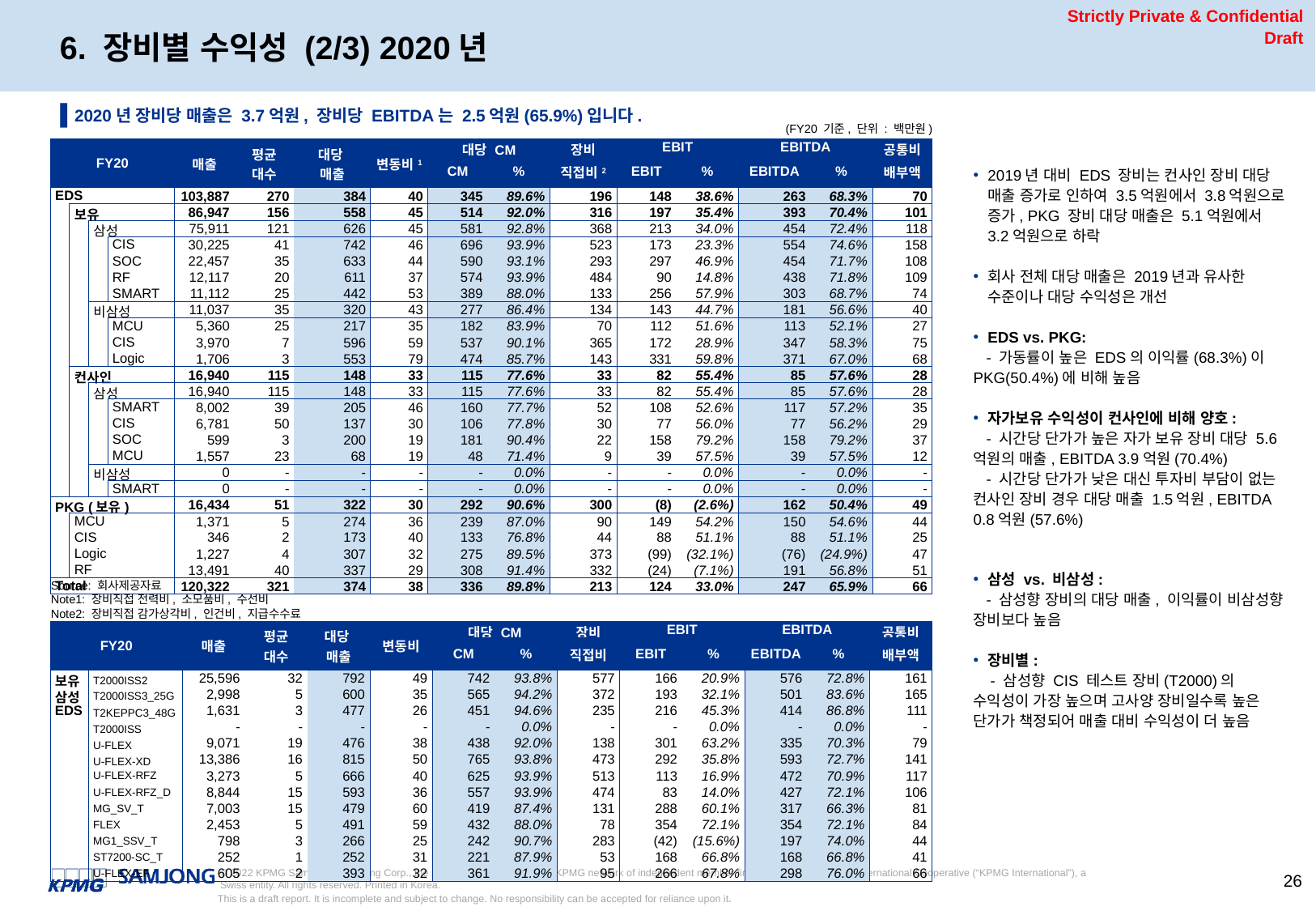

# 6. 장비별 수익성 (2/3) 2020년
▌2020년 장비당 매출은 3.7억원, 장비당 EBITDA는 2.5억원(65.9%)입니다.

(FY20 기준, 단위 : 백만원)
| FY20 |  |  |  | 매출 | 평균 대수 | 대당 매출 | 변동비1 | 대당 CM |  | 장비 | EBIT |  | EBITDA |  | 공통비 |
| --- | --- | --- | --- | --- | --- | --- | --- | --- | --- | --- | --- | --- | --- | --- | --- |
|  |  |  |  | 매출 | 대수 | 대당 매출 |  | CM | % | 직접비2 | EBIT | % | EBITDA | % | 배부액 |
| EDS |  |  |  | 103,887 | 270 | 384 | 40 | 345 | 89.6% | 196 | 148 | 38.6% | 263 | 68.3% | 70 |
|  | 보유 |  |  | 86,947 | 156 | 558 | 45 | 514 | 92.0% | 316 | 197 | 35.4% | 393 | 70.4% | 101 |
|  |  | 삼성 |  | 75,911 | 121 | 626 | 45 | 581 | 92.8% | 368 | 213 | 34.0% | 454 | 72.4% | 118 |
|  |  |  | CIS | 30,225 | 41 | 742 | 46 | 696 | 93.9% | 523 | 173 | 23.3% | 554 | 74.6% | 158 |
|  |  |  | SOC | 22,457 | 35 | 633 | 44 | 590 | 93.1% | 293 | 297 | 46.9% | 454 | 71.7% | 108 |
|  |  |  | RF | 12,117 | 20 | 611 | 37 | 574 | 93.9% | 484 | 90 | 14.8% | 438 | 71.8% | 109 |
|  |  |  | SMART | 11,112 | 25 | 442 | 53 | 389 | 88.0% | 133 | 256 | 57.9% | 303 | 68.7% | 74 |
|  |  | 비삼성 |  | 11,037 | 35 | 320 | 43 | 277 | 86.4% | 134 | 143 | 44.7% | 181 | 56.6% | 40 |
|  |  |  | MCU | 5,360 | 25 | 217 | 35 | 182 | 83.9% | 70 | 112 | 51.6% | 113 | 52.1% | 27 |
|  |  |  | CIS | 3,970 | 7 | 596 | 59 | 537 | 90.1% | 365 | 172 | 28.9% | 347 | 58.3% | 75 |
|  |  |  | Logic | 1,706 | 3 | 553 | 79 | 474 | 85.7% | 143 | 331 | 59.8% | 371 | 67.0% | 68 |
|  | 컨사인 |  |  | 16,940 | 115 | 148 | 33 | 115 | 77.6% | 33 | 82 | 55.4% | 85 | 57.6% | 28 |
|  |  | 삼성 |  | 16,940 | 115 | 148 | 33 | 115 | 77.6% | 33 | 82 | 55.4% | 85 | 57.6% | 28 |
|  |  |  | SMART | 8,002 | 39 | 205 | 46 | 160 | 77.7% | 52 | 108 | 52.6% | 117 | 57.2% | 35 |
|  |  |  | CIS | 6,781 | 50 | 137 | 30 | 106 | 77.8% | 30 | 77 | 56.0% | 77 | 56.2% | 29 |
|  |  |  | SOC | 599 | 3 | 200 | 19 | 181 | 90.4% | 22 | 158 | 79.2% | 158 | 79.2% | 37 |
|  |  |  | MCU | 1,557 | 23 | 68 | 19 | 48 | 71.4% | 9 | 39 | 57.5% | 39 | 57.5% | 12 |
|  |  | 비삼성 |  | 0 | - | - | - | - | 0.0% | - | - | 0.0% | - | 0.0% | - |
|  |  |  | SMART | 0 | - | - | - | - | 0.0% | - | - | 0.0% | - | 0.0% | - |
| PKG (보유) |  |  |  | 16,434 | 51 | 322 | 30 | 292 | 90.6% | 300 | (8) | (2.6%) | 162 | 50.4% | 49 |
|  | MCU |  | MCU | 1,371 | 5 | 274 | 36 | 239 | 87.0% | 90 | 149 | 54.2% | 150 | 54.6% | 44 |
|  | CIS |  | CIS | 346 | 2 | 173 | 40 | 133 | 76.8% | 44 | 88 | 51.1% | 88 | 51.1% | 25 |
|  | Logic |  | Logic | 1,227 | 4 | 307 | 32 | 275 | 89.5% | 373 | (99) | (32.1%) | (76) | (24.9%) | 47 |
|  | RF |  | RF | 13,491 | 40 | 337 | 29 | 308 | 91.4% | 332 | (24) | (7.1%) | 191 | 56.8% | 51 |
| Total |  |  |  | 120,322 | 321 | 374 | 38 | 336 | 89.8% | 213 | 124 | 33.0% | 247 | 65.9% | 66 |

2019년 대비 EDS 장비는 컨사인 장비 대당 매출 증가로 인하여 3.5억원에서 3.8억원으로 증가, PKG 장비 대당 매출은 5.1억원에서 3.2억원으로 하락

회사 전체 대당 매출은 2019년과 유사한 수준이나 대당 수익성은 개선

EDS vs. PKG:
   - 가동률이 높은 EDS의 이익률(68.3%)이 PKG(50.4%)에 비해 높음

자가보유 수익성이 컨사인에 비해 양호:
   - 시간당 단가가 높은 자가 보유 장비 대당 5.6억원의 매출, EBITDA 3.9억원(70.4%)
   - 시간당 단가가 낮은 대신 투자비 부담이 없는 컨사인 장비 경우 대당 매출 1.5억원, EBITDA  0.8억원(57.6%)

삼성 vs. 비삼성:
   - 삼성향 장비의 대당 매출, 이익률이 비삼성향 장비보다 높음

장비별:
    - 삼성향 CIS 테스트 장비(T2000)의 수익성이 가장 높으며 고사양 장비일수록 높은 단가가 책정되어 매출 대비 수익성이 더 높음

Source: 회사제공자료
Note1: 장비직접 전력비, 소모품비, 수선비
Note2: 장비직접 감가상각비, 인건비, 지급수수료
| FY20 |  | 매출 | 평균 대수 | 대당 매출 | 변동비 | 대당 CM |  | 장비 | EBIT |  | EBITDA |  | 공통비 |
| --- | --- | --- | --- | --- | --- | --- | --- | --- | --- | --- | --- | --- | --- |
|  |  | 매출 | 대수 | 대당 매출 |  | CM | % | 직접비 | EBIT | % | EBITDA | % | 배부액 |
| 보유 | T2000ISS2 | 25,596 | 32 | 792 | 49 | 742 | 93.8% | 577 | 166 | 20.9% | 576 | 72.8% | 161 |
| 삼성 | T2000ISS3\_25G | 2,998 | 5 | 600 | 35 | 565 | 94.2% | 372 | 193 | 32.1% | 501 | 83.6% | 165 |
| EDS | T2KEPPC3\_48G | 1,631 | 3 | 477 | 26 | 451 | 94.6% | 235 | 216 | 45.3% | 414 | 86.8% | 111 |
|  | T2000ISS | - | - | - | - | - | 0.0% | - | - | 0.0% | - | 0.0% | - |
|  | U-FLEX | 9,071 | 19 | 476 | 38 | 438 | 92.0% | 138 | 301 | 63.2% | 335 | 70.3% | 79 |
|  | U-FLEX-XD | 13,386 | 16 | 815 | 50 | 765 | 93.8% | 473 | 292 | 35.8% | 593 | 72.7% | 141 |
|  | U-FLEX-RFZ | 3,273 | 5 | 666 | 40 | 625 | 93.9% | 513 | 113 | 16.9% | 472 | 70.9% | 117 |
|  | U-FLEX-RFZ\_D | 8,844 | 15 | 593 | 36 | 557 | 93.9% | 474 | 83 | 14.0% | 427 | 72.1% | 106 |
|  | MG\_SV\_T | 7,003 | 15 | 479 | 60 | 419 | 87.4% | 131 | 288 | 60.1% | 317 | 66.3% | 81 |
|  | FLEX | 2,453 | 5 | 491 | 59 | 432 | 88.0% | 78 | 354 | 72.1% | 354 | 72.1% | 84 |
|  | MG1\_SSV\_T | 798 | 3 | 266 | 25 | 242 | 90.7% | 283 | (42) | (15.6%) | 197 | 74.0% | 44 |
|  | ST7200-SC\_T | 252 | 1 | 252 | 31 | 221 | 87.9% | 53 | 168 | 66.8% | 168 | 66.8% | 41 |
|  | U-FLEX-EF | 605 | 2 | 393 | 32 | 361 | 91.9% | 95 | 266 | 67.8% | 298 | 76.0% | 66 |